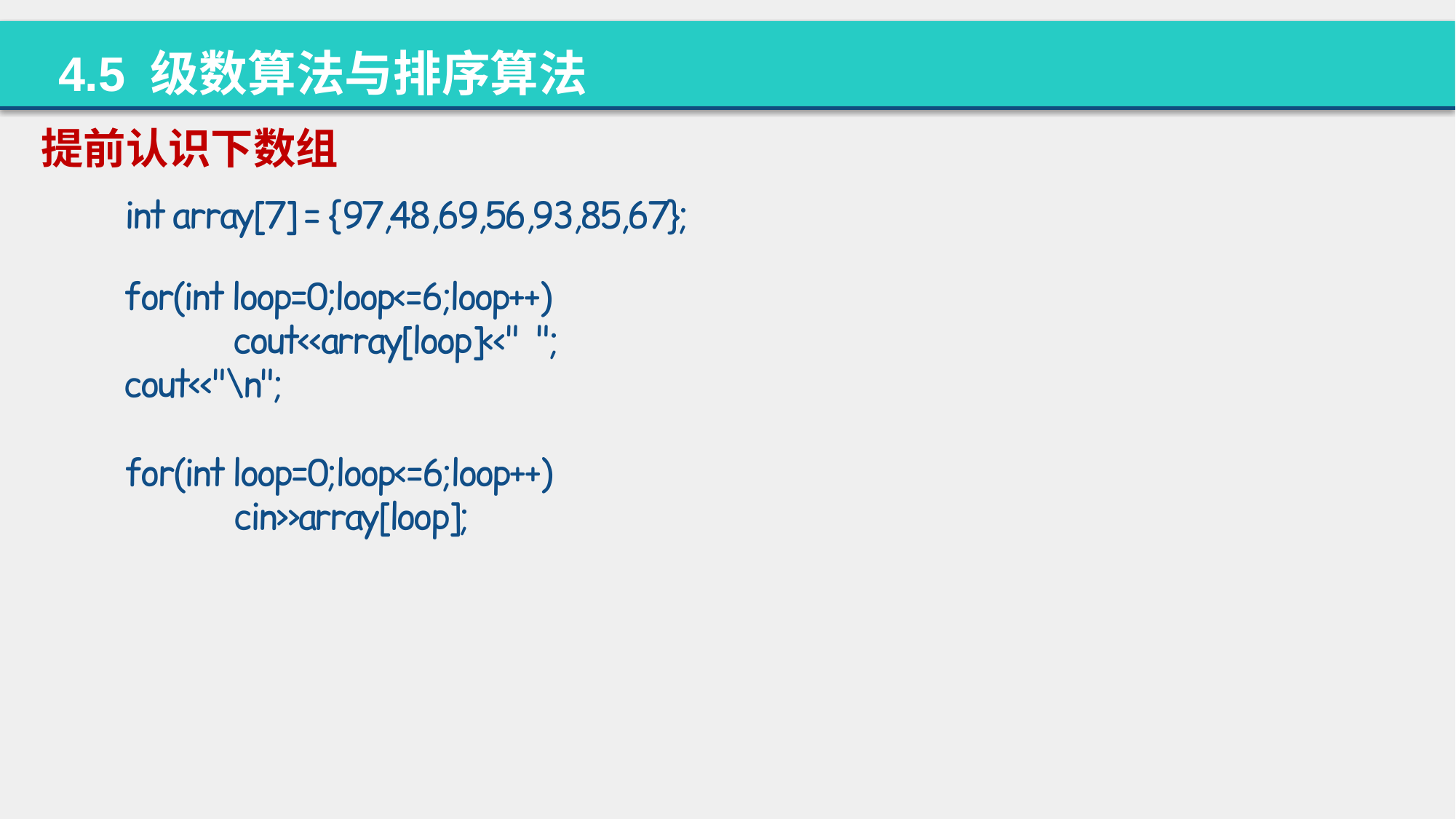

4.5 级数算法与排序算法
提前认识下数组
int array[7] = {97,48,69,56,93,85,67};
for(int loop=0;loop<=6;loop++)
	cout<<array[loop]<<"  ";
cout<<"\n";
for(int loop=0;loop<=6;loop++)
	cin>>array[loop];